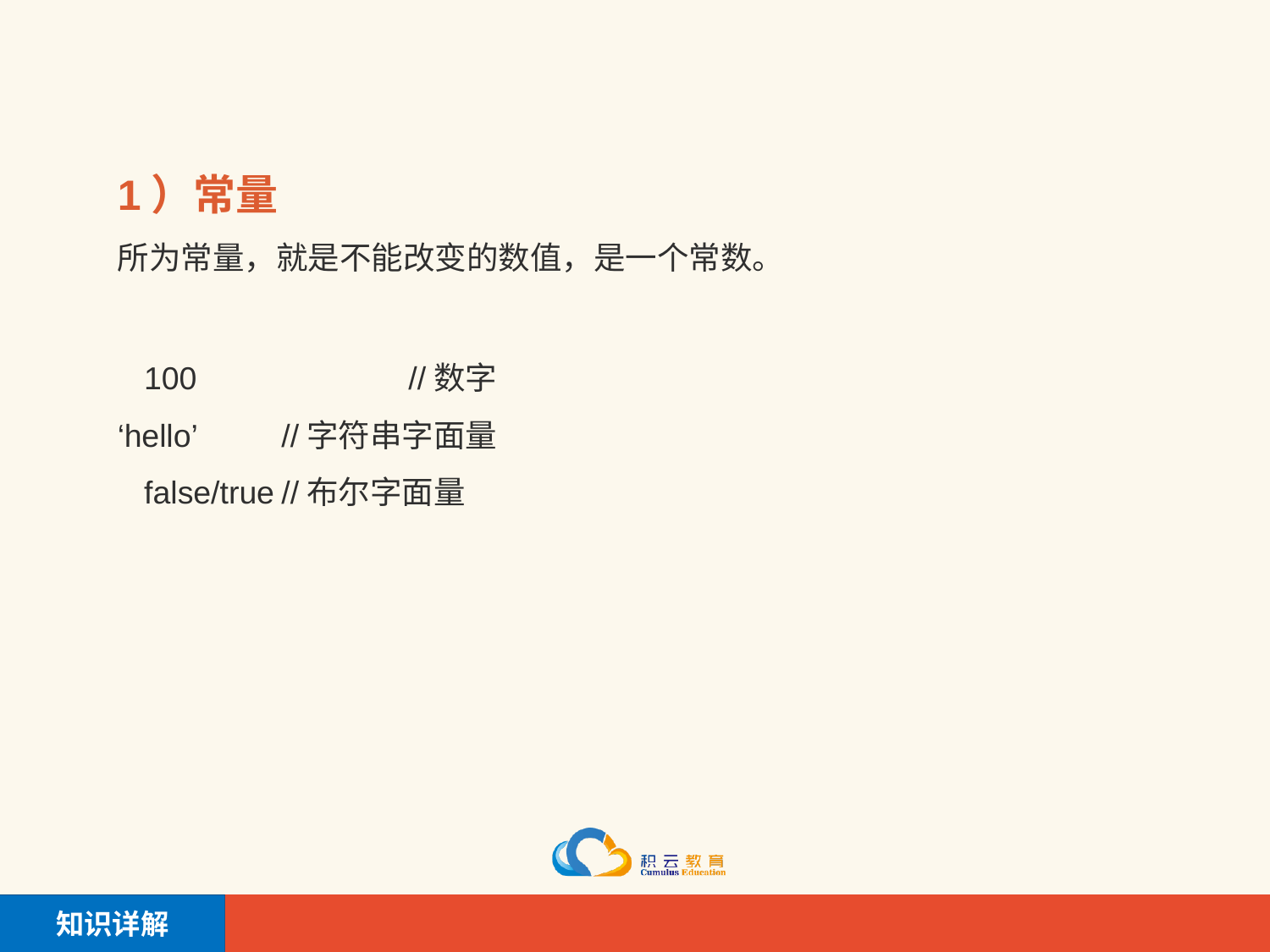

1）常量
所为常量，就是不能改变的数值，是一个常数。

   100		//数字
‘hello’	//字符串字面量
   false/true	//布尔字面量